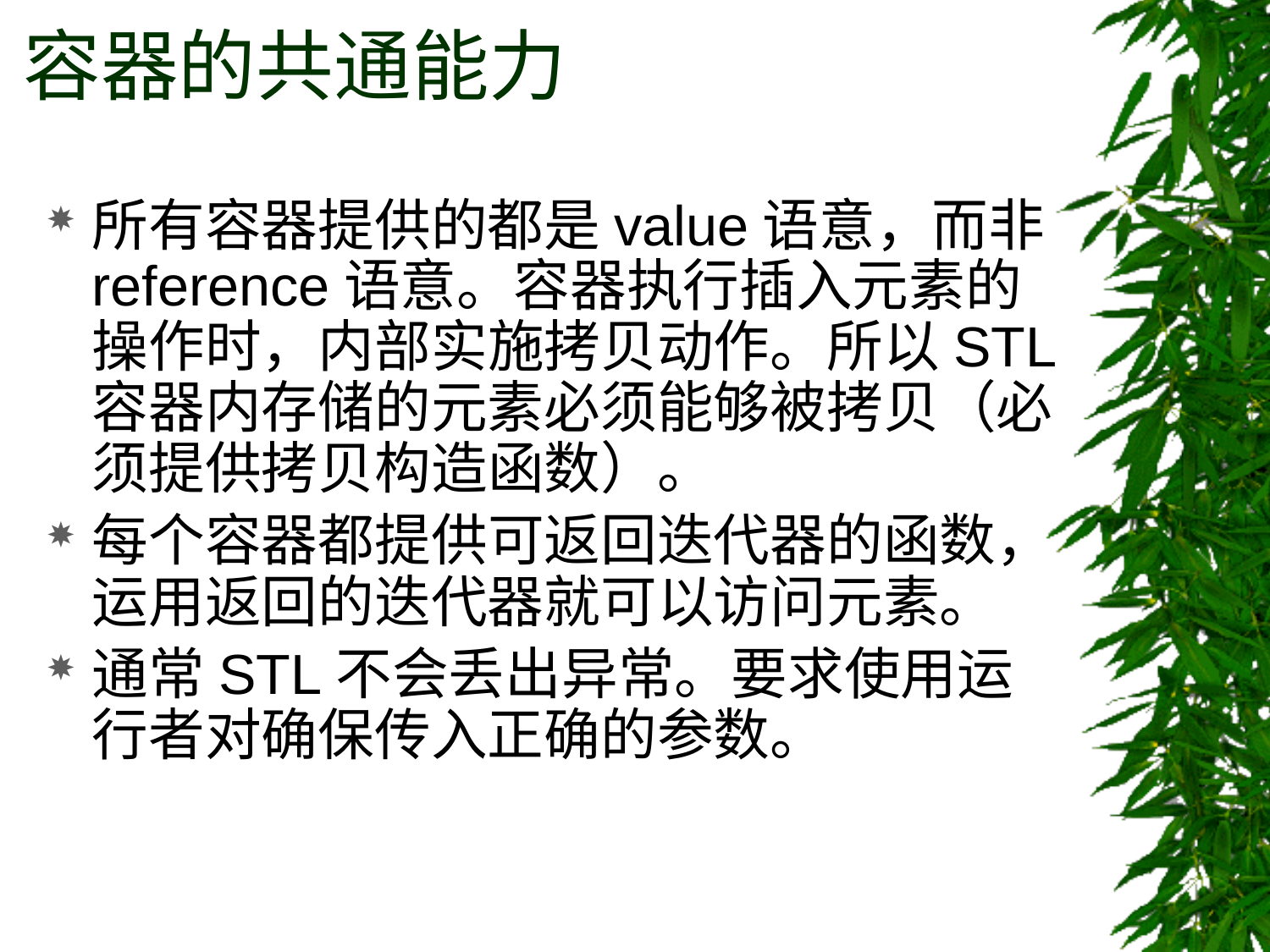

# 容器的共通能力
所有容器提供的都是value语意，而非reference语意。容器执行插入元素的操作时，内部实施拷贝动作。所以STL容器内存储的元素必须能够被拷贝（必须提供拷贝构造函数）。
每个容器都提供可返回迭代器的函数，运用返回的迭代器就可以访问元素。
通常STL不会丢出异常。要求使用运行者对确保传入正确的参数。